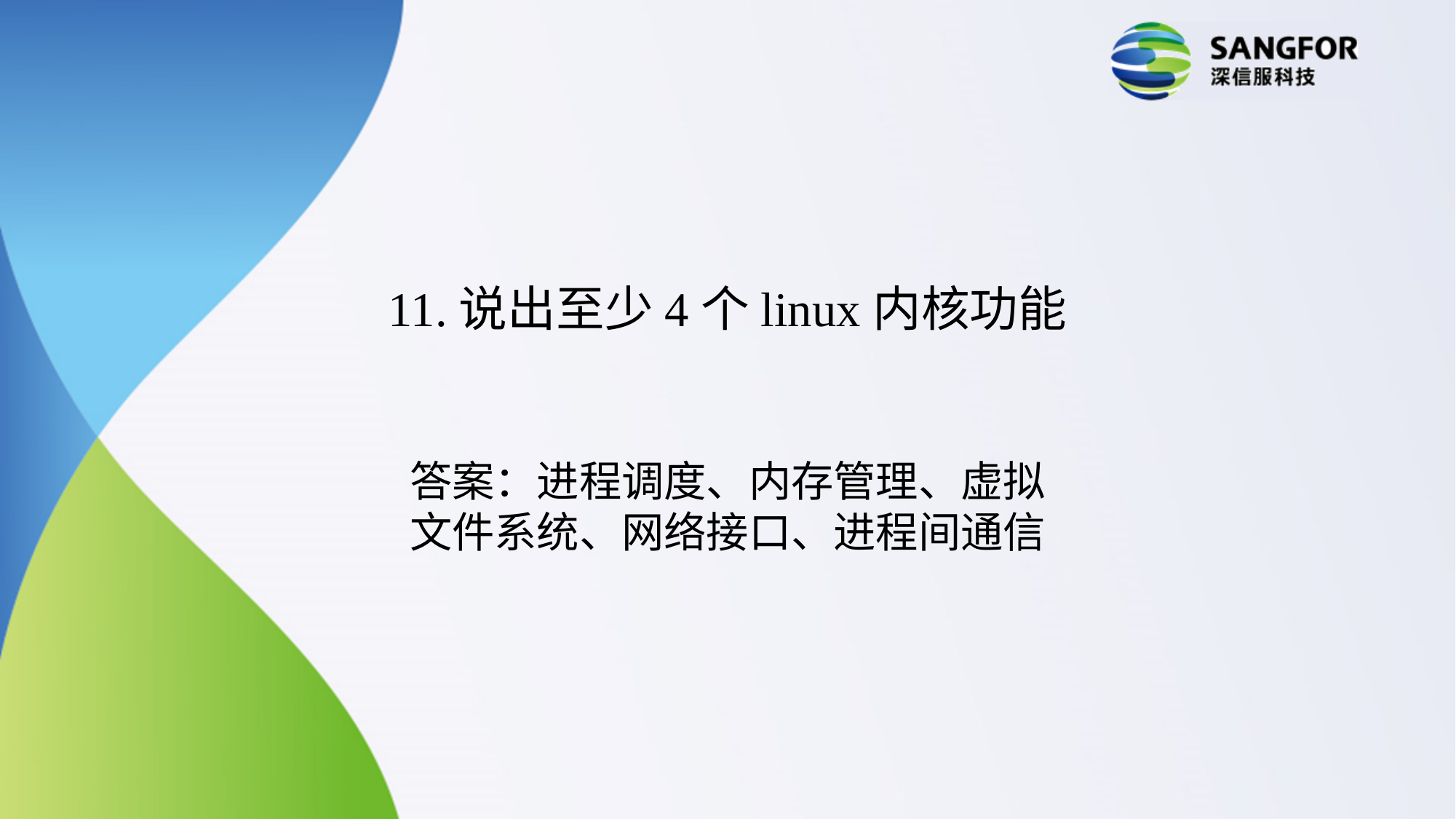

11.说出至少4个linux内核功能
答案：进程调度、内存管理、虚拟文件系统、网络接口、进程间通信